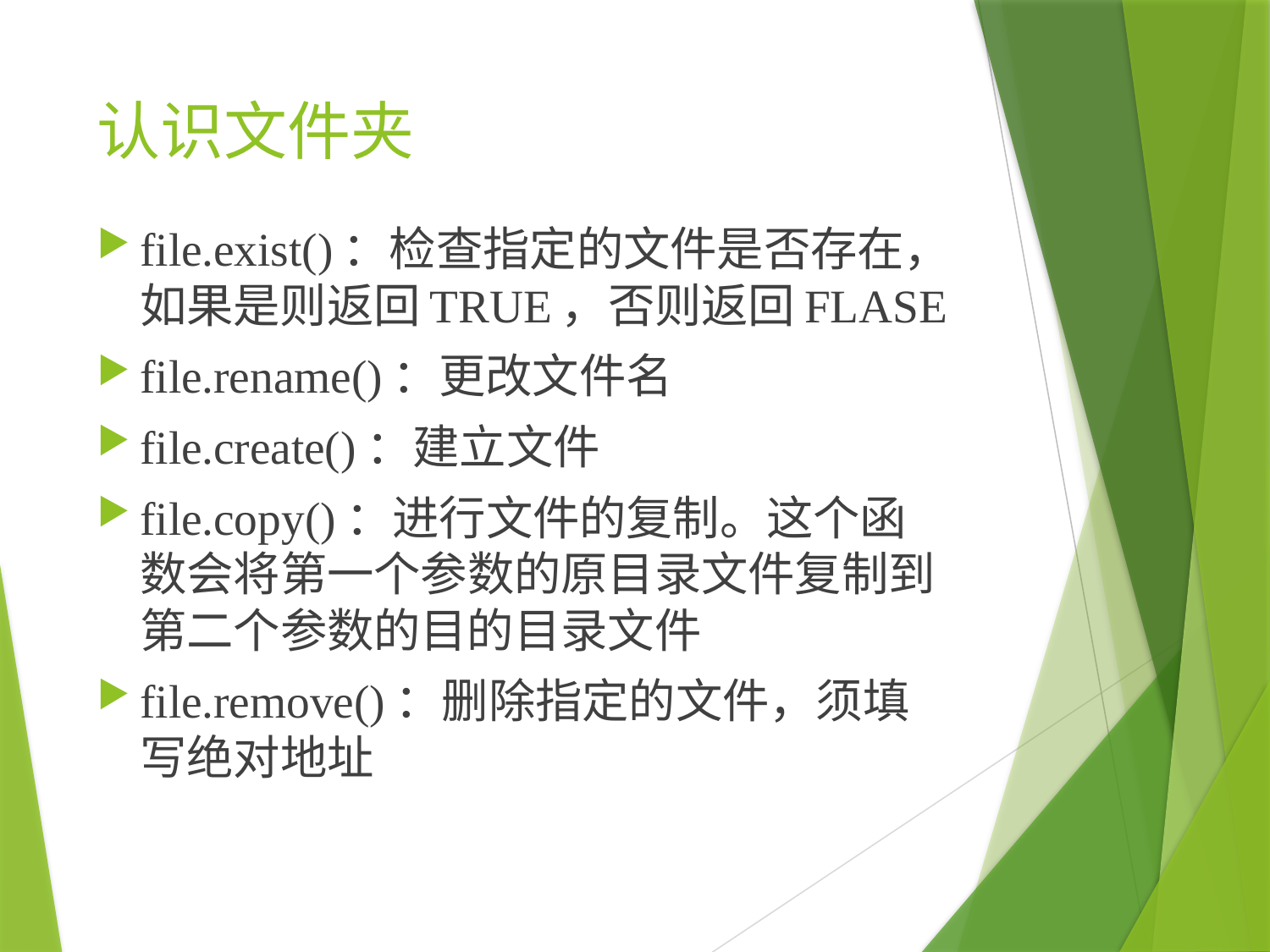

# 认识文件夹
file.exist()：检查指定的文件是否存在，如果是则返回TRUE，否则返回FLASE
file.rename()：更改文件名
file.create()：建立文件
file.copy()：进行文件的复制。这个函数会将第一个参数的原目录文件复制到第二个参数的目的目录文件
file.remove()：删除指定的文件，须填写绝对地址